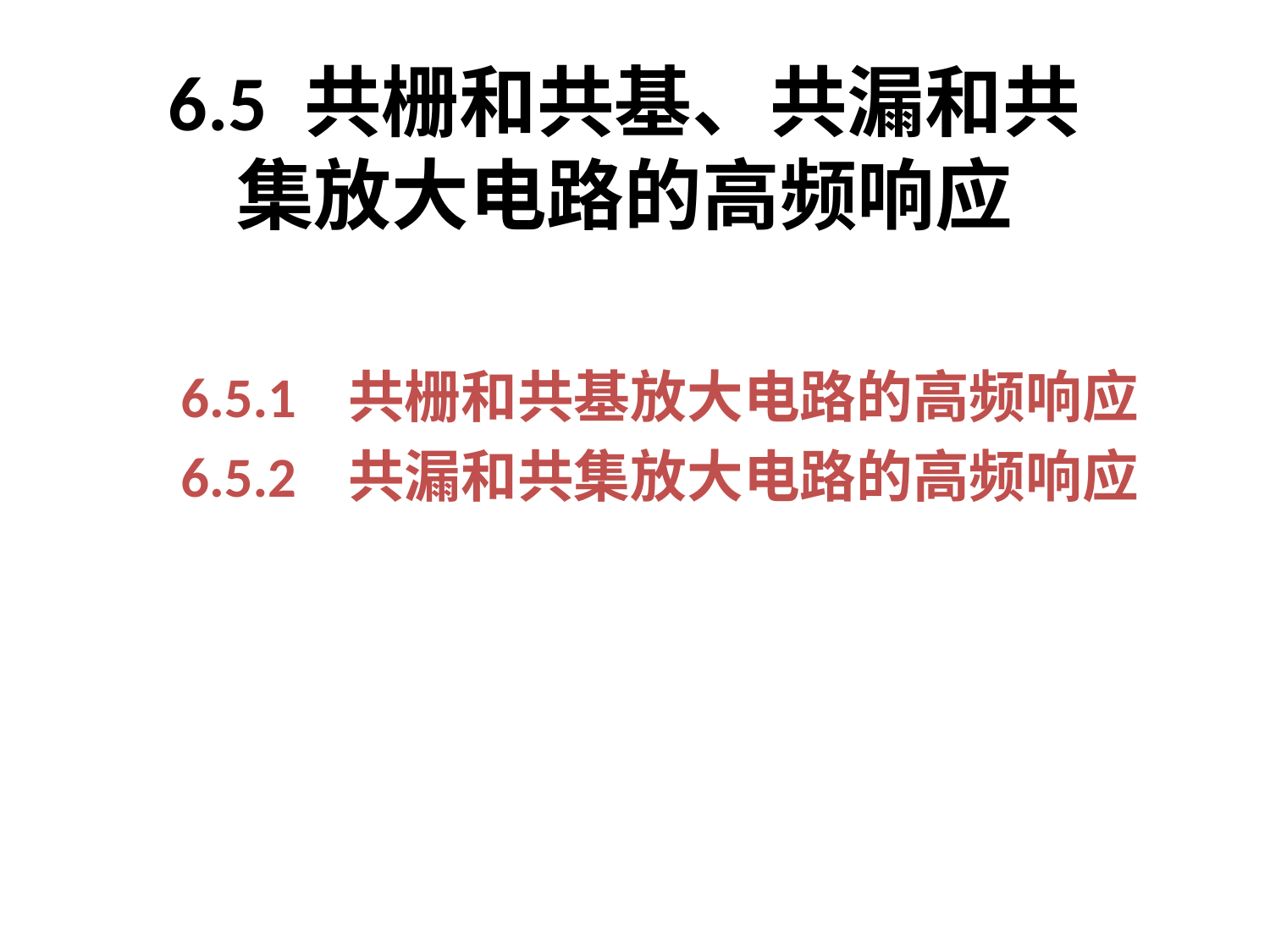

# 6.5 共栅和共基、共漏和共集放大电路的高频响应

6.5.1   共栅和共基放大电路的高频响应
6.5.2   共漏和共集放大电路的高频响应